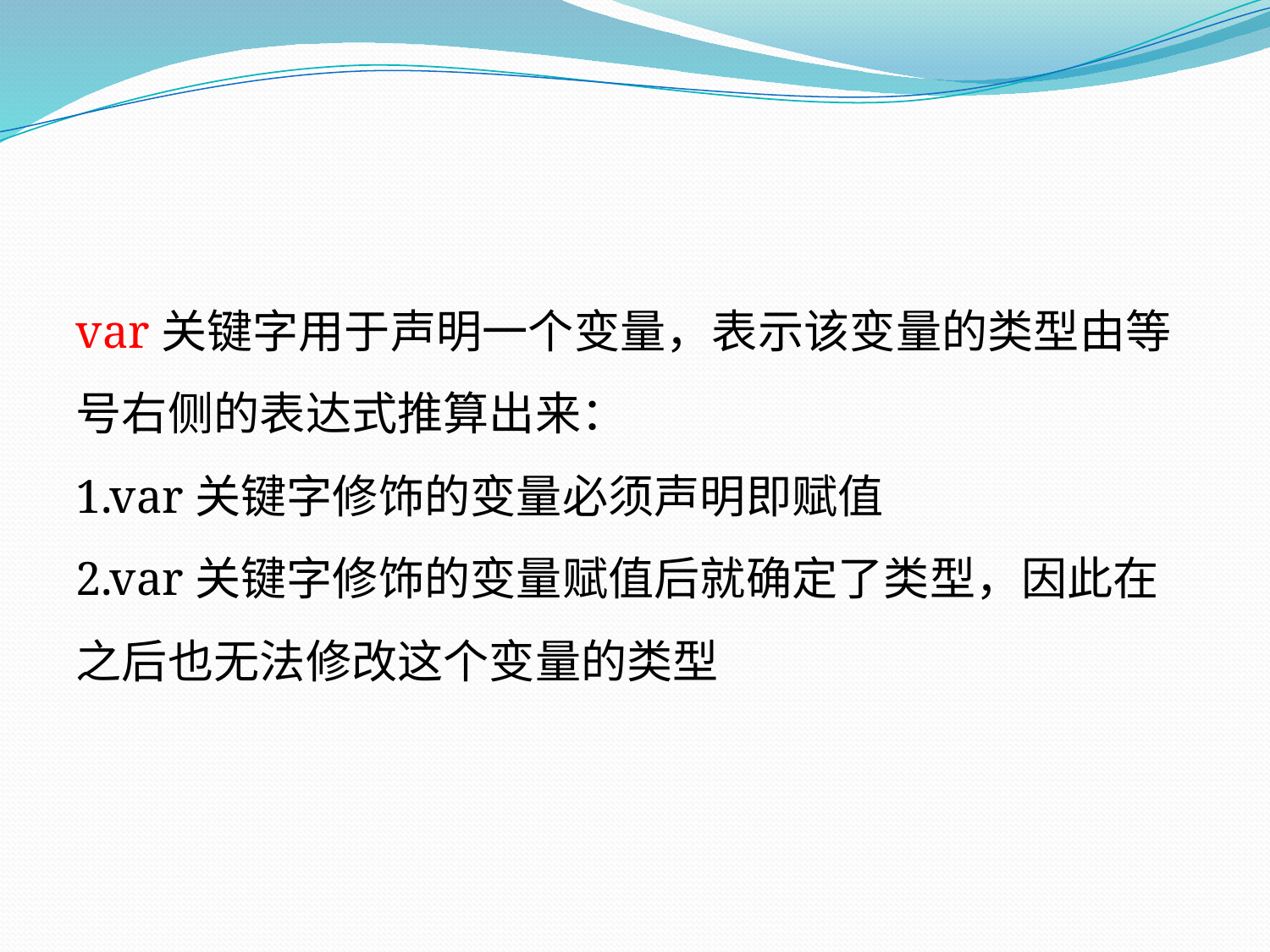

var关键字用于声明一个变量，表示该变量的类型由等号右侧的表达式推算出来：
1.var关键字修饰的变量必须声明即赋值
2.var关键字修饰的变量赋值后就确定了类型，因此在之后也无法修改这个变量的类型